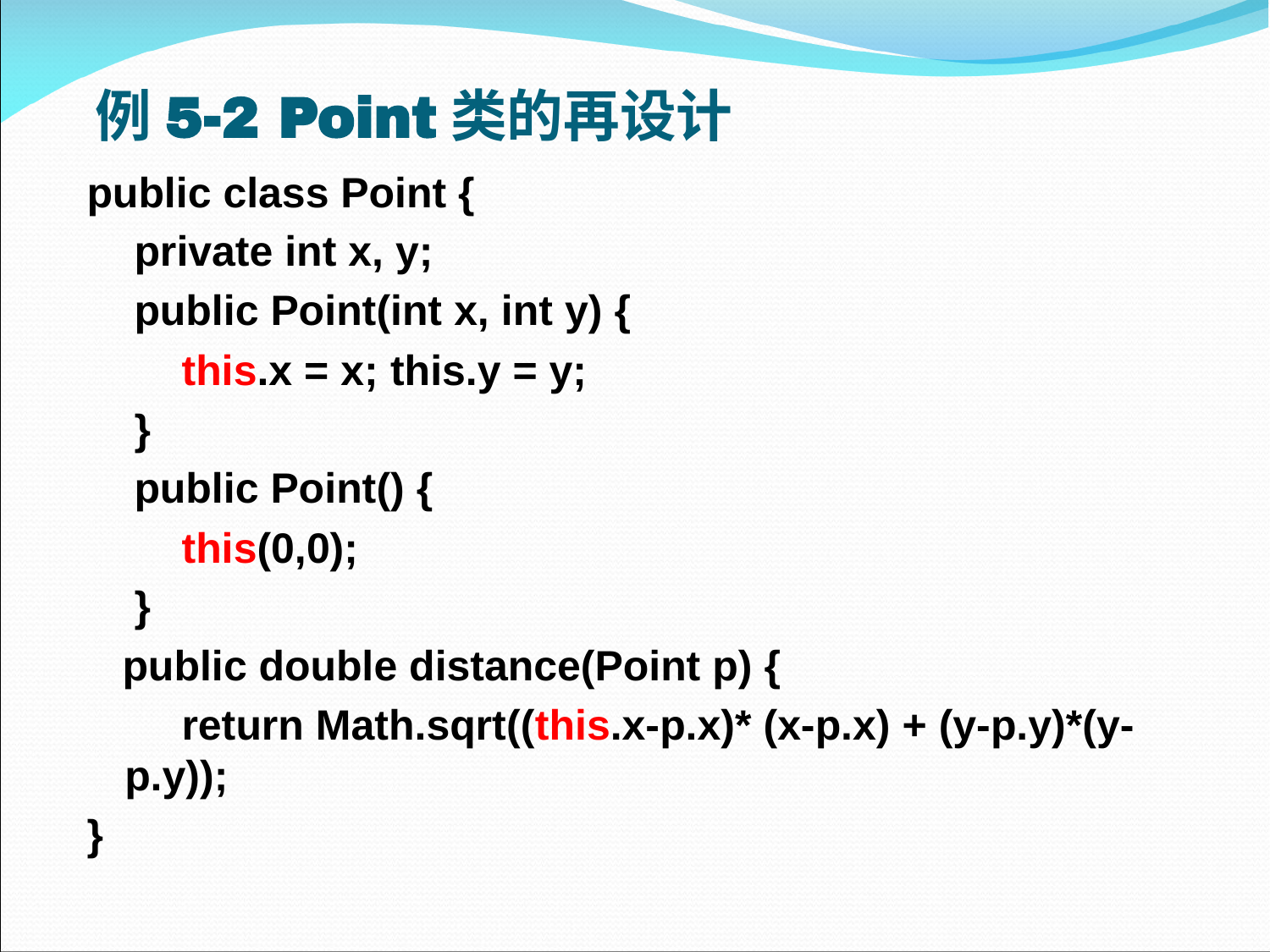

# 例5-2 Point类的再设计
public class Point {
    private int x, y;
    public Point(int x, int y) {
        this.x = x; this.y = y;
    }
    public Point() {
        this(0,0);
    }
   public double distance(Point p) {
        return Math.sqrt((this.x-p.x)* (x-p.x) + (y-p.y)*(y-p.y));
}